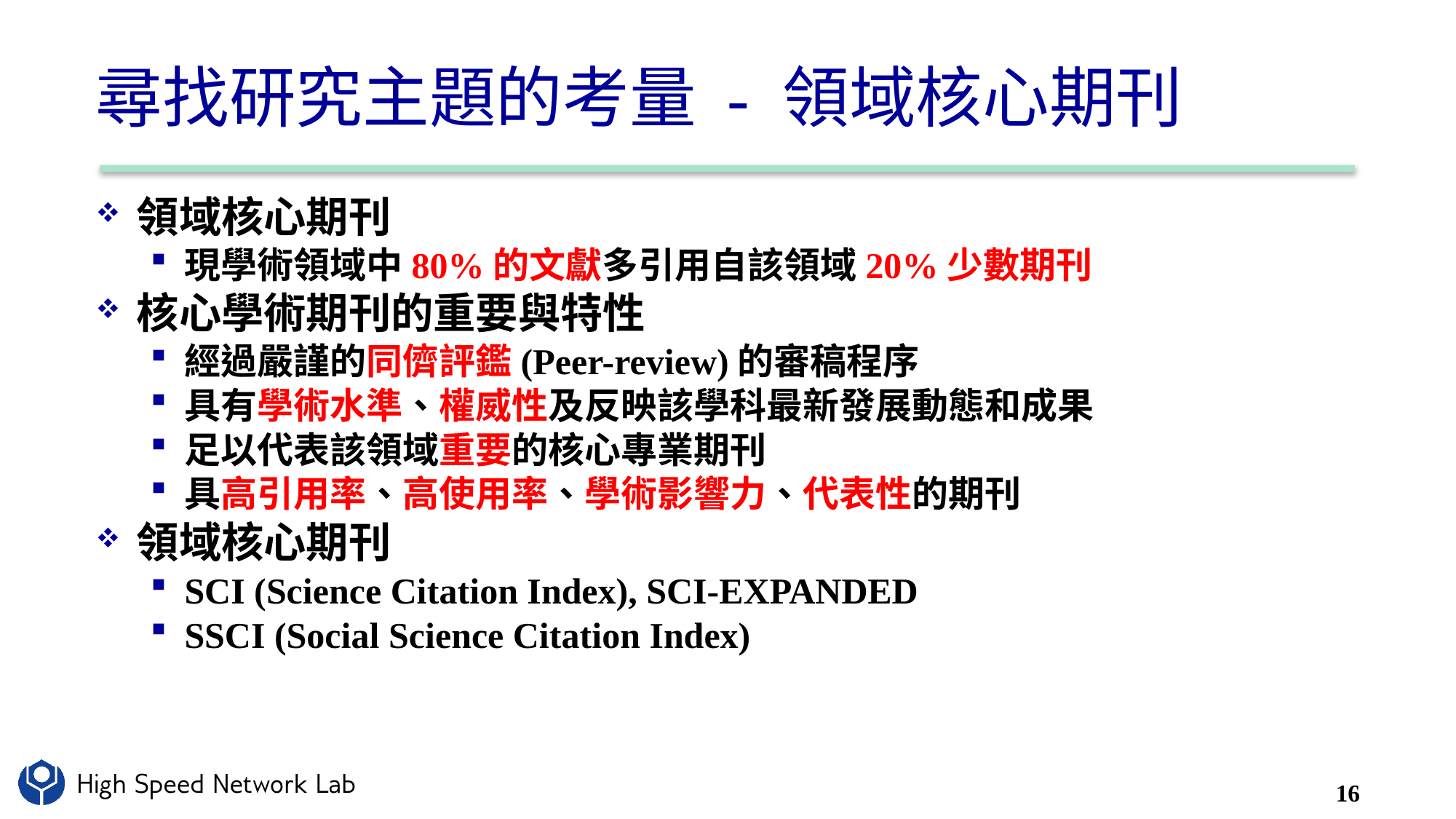

# 尋找研究主題的考量 - 領域核心期刊
領域核心期刊
現學術領域中80%的文獻多引用自該領域20%少數期刊
核心學術期刊的重要與特性
經過嚴謹的同儕評鑑(Peer-review)的審稿程序
具有學術水準、權威性及反映該學科最新發展動態和成果
足以代表該領域重要的核心專業期刊
具高引用率、高使用率、學術影響力、代表性的期刊
領域核心期刊
SCI (Science Citation Index), SCI-EXPANDED
SSCI (Social Science Citation Index)

16